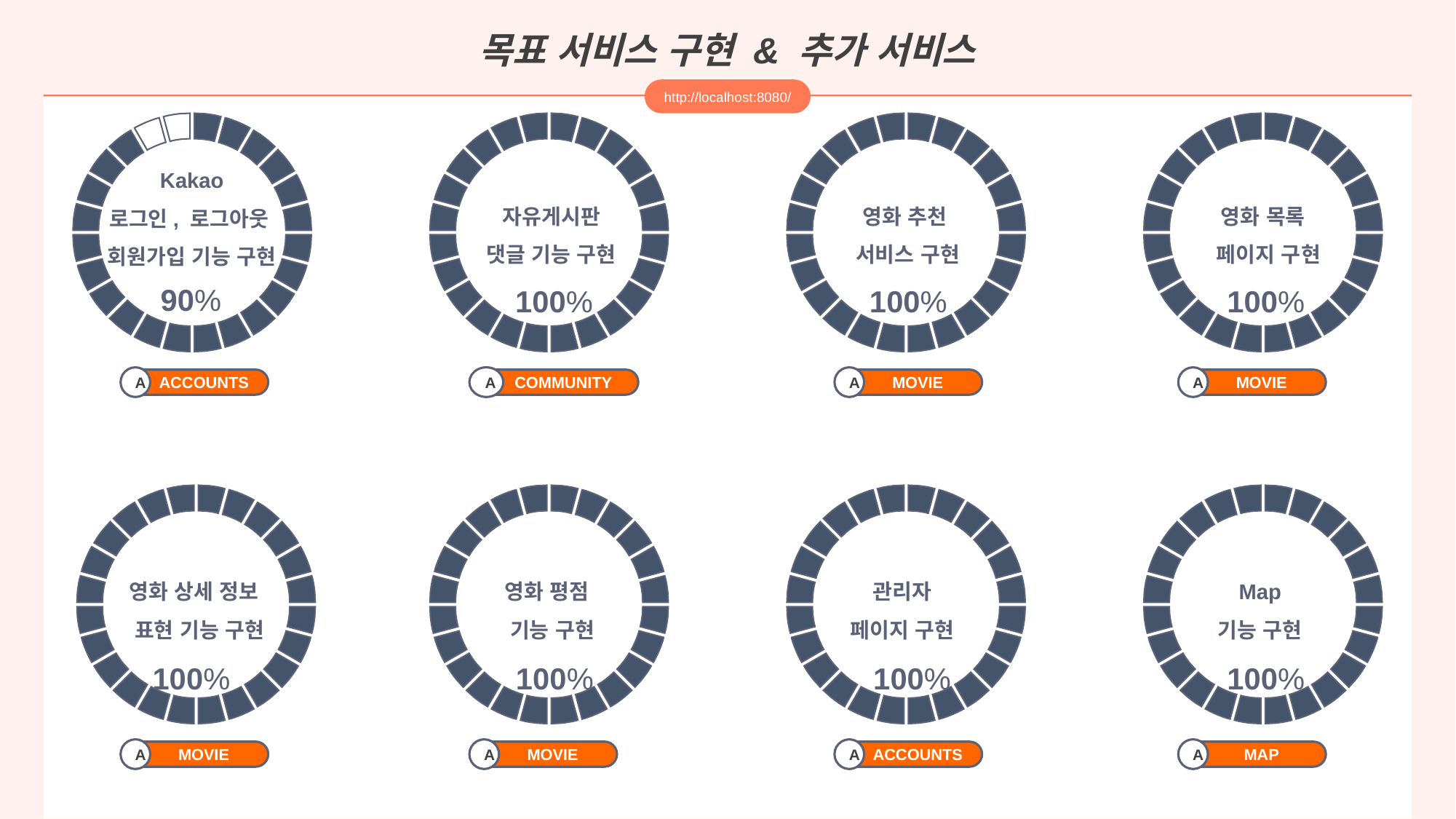

목표 서비스 구현 & 추가 서비스
http://localhost:8080/

90%

100%
100%
100%

100%
100%
100%
100%

Kakao
로그인, 로그아웃
회원가입 기능 구현
자유게시판
댓글 기능 구현
영화 추천
서비스 구현
영화 목록
 페이지 구현
A
    ACCOUNTS
A
    COMMUNITY
A
    MOVIE
A
    MOVIE

영화 상세 정보
 표현 기능 구현
영화 평점
 기능 구현
관리자
페이지 구현
Map
기능 구현
A
    MOVIE
A
    MOVIE
A
    ACCOUNTS
A
    MAP